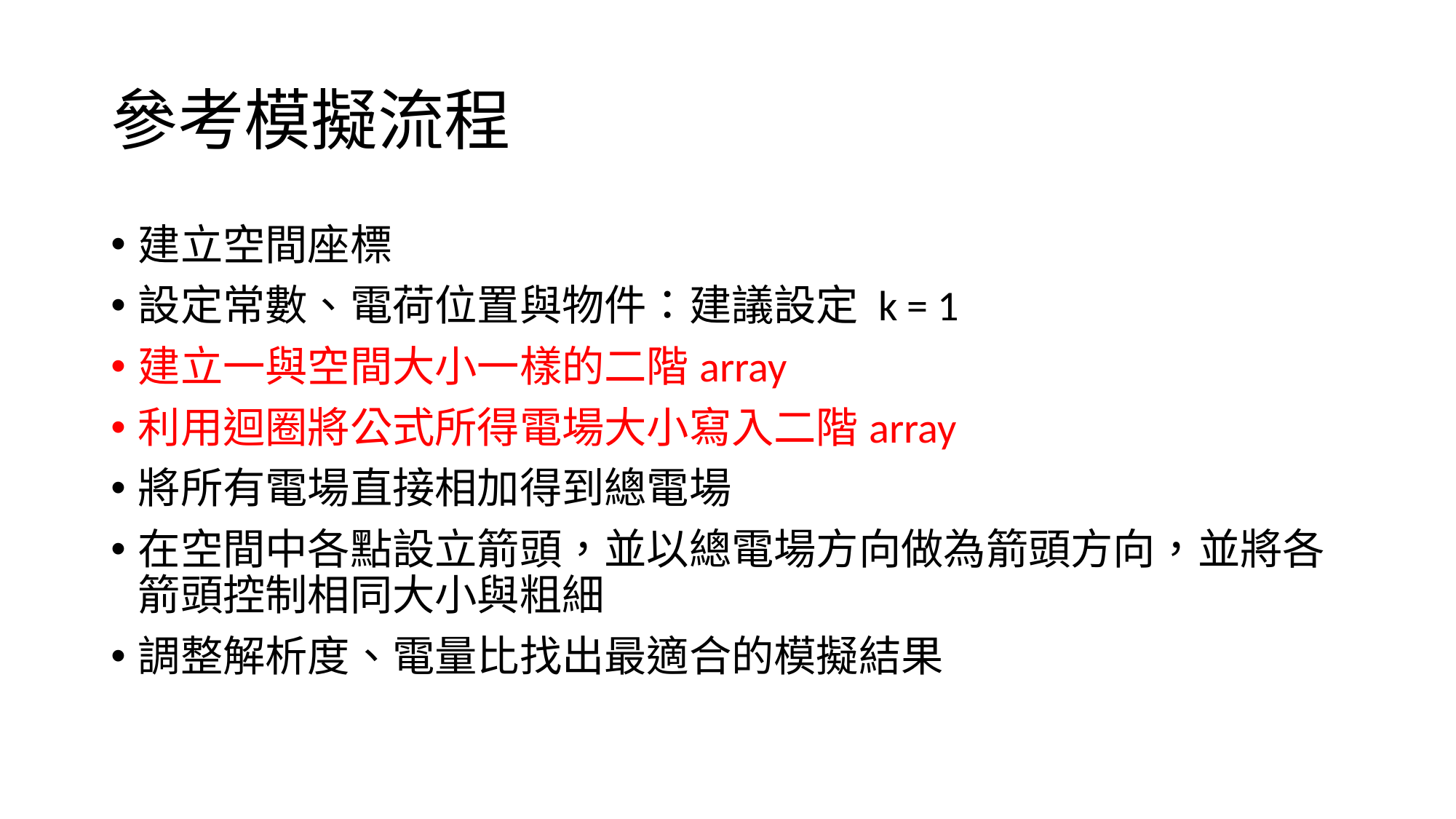

# 參考模擬流程
建立空間座標
設定常數、電荷位置與物件：建議設定 k = 1
建立一與空間大小一樣的二階array
利用迴圈將公式所得電場大小寫入二階array
將所有電場直接相加得到總電場
在空間中各點設立箭頭，並以總電場方向做為箭頭方向，並將各箭頭控制相同大小與粗細
調整解析度、電量比找出最適合的模擬結果